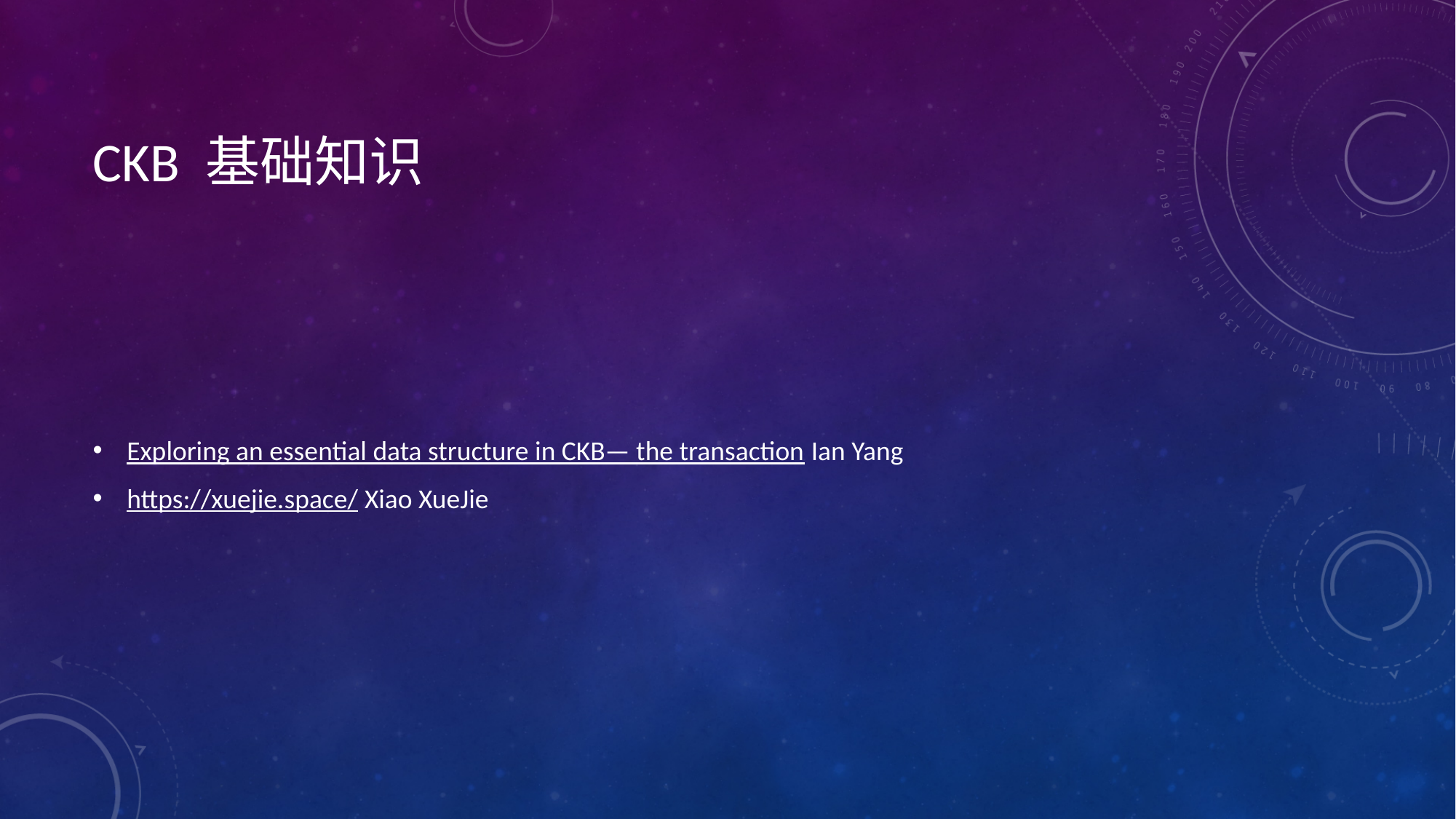

# Ckb 基础知识
Exploring an essential data structure in CKB— the transaction Ian Yang
https://xuejie.space/ Xiao XueJie